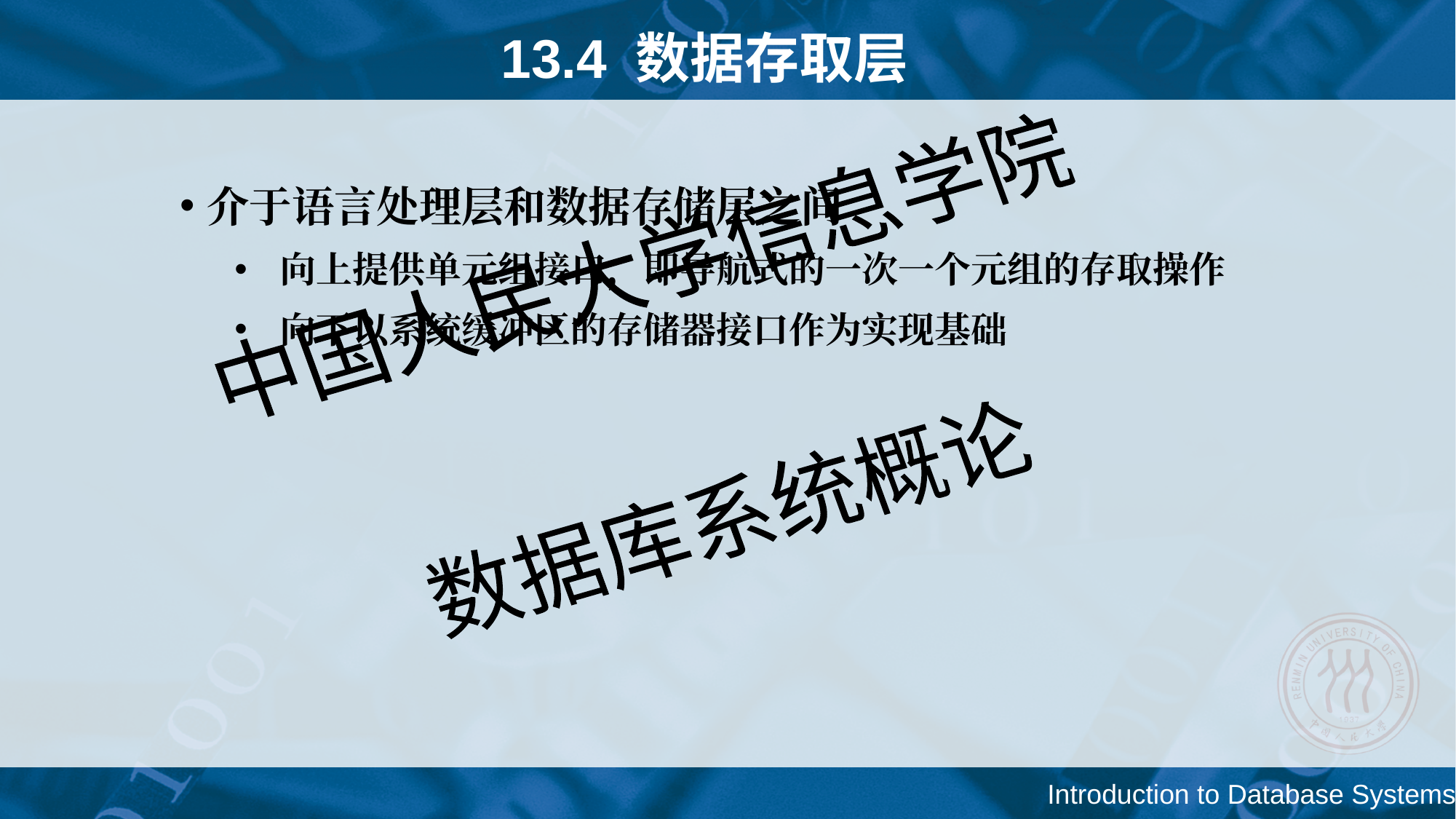

13.4 数据存取层
介于语言处理层和数据存储层之间
 向上提供单元组接口，即导航式的一次一个元组的存取操作
 向下以系统缓冲区的存储器接口作为实现基础